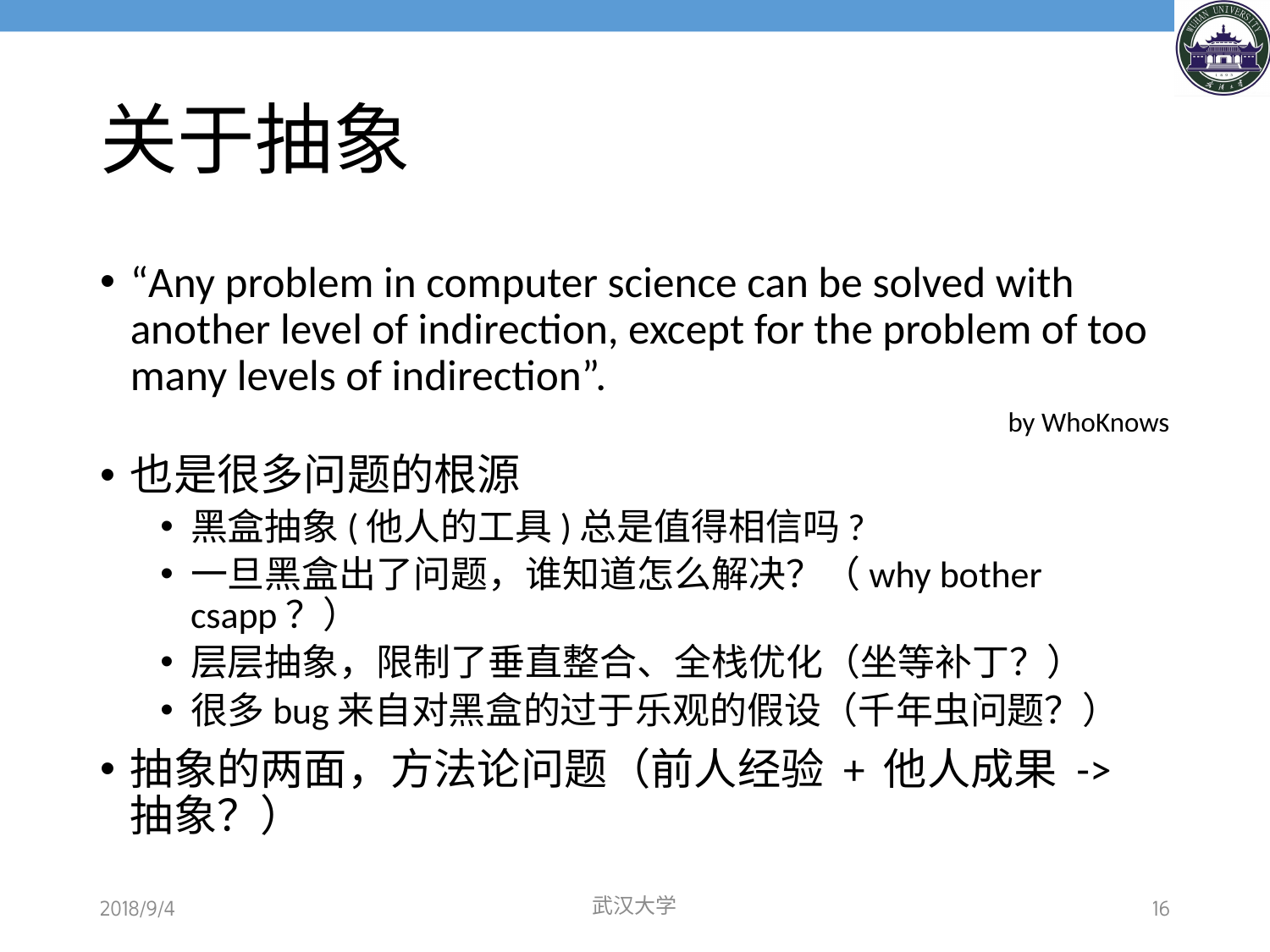

# 关于抽象
“Any problem in computer science can be solved with another level of indirection, except for the problem of too many levels of indirection”.
by WhoKnows
也是很多问题的根源
黑盒抽象(他人的工具)总是值得相信吗?
一旦黑盒出了问题，谁知道怎么解决？（why bother csapp？）
层层抽象，限制了垂直整合、全栈优化（坐等补丁？）
很多bug来自对黑盒的过于乐观的假设（千年虫问题？）
抽象的两面，方法论问题（前人经验 + 他人成果 -> 抽象？）

2018/9/4
武汉大学
16